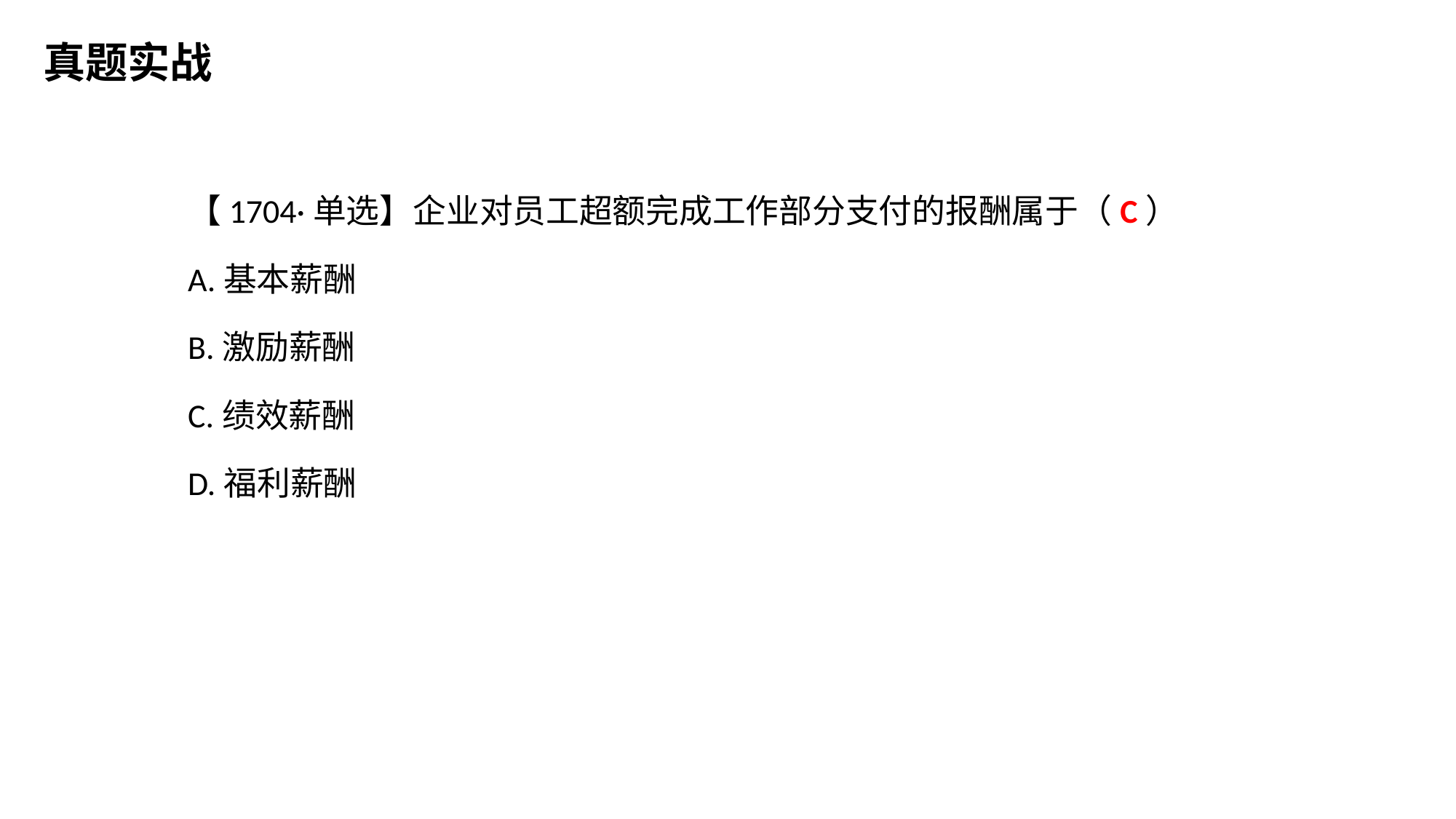

真题实战
【1704·单选】企业对员工超额完成工作部分支付的报酬属于（C）
A.基本薪酬
B.激励薪酬
C.绩效薪酬
D.福利薪酬